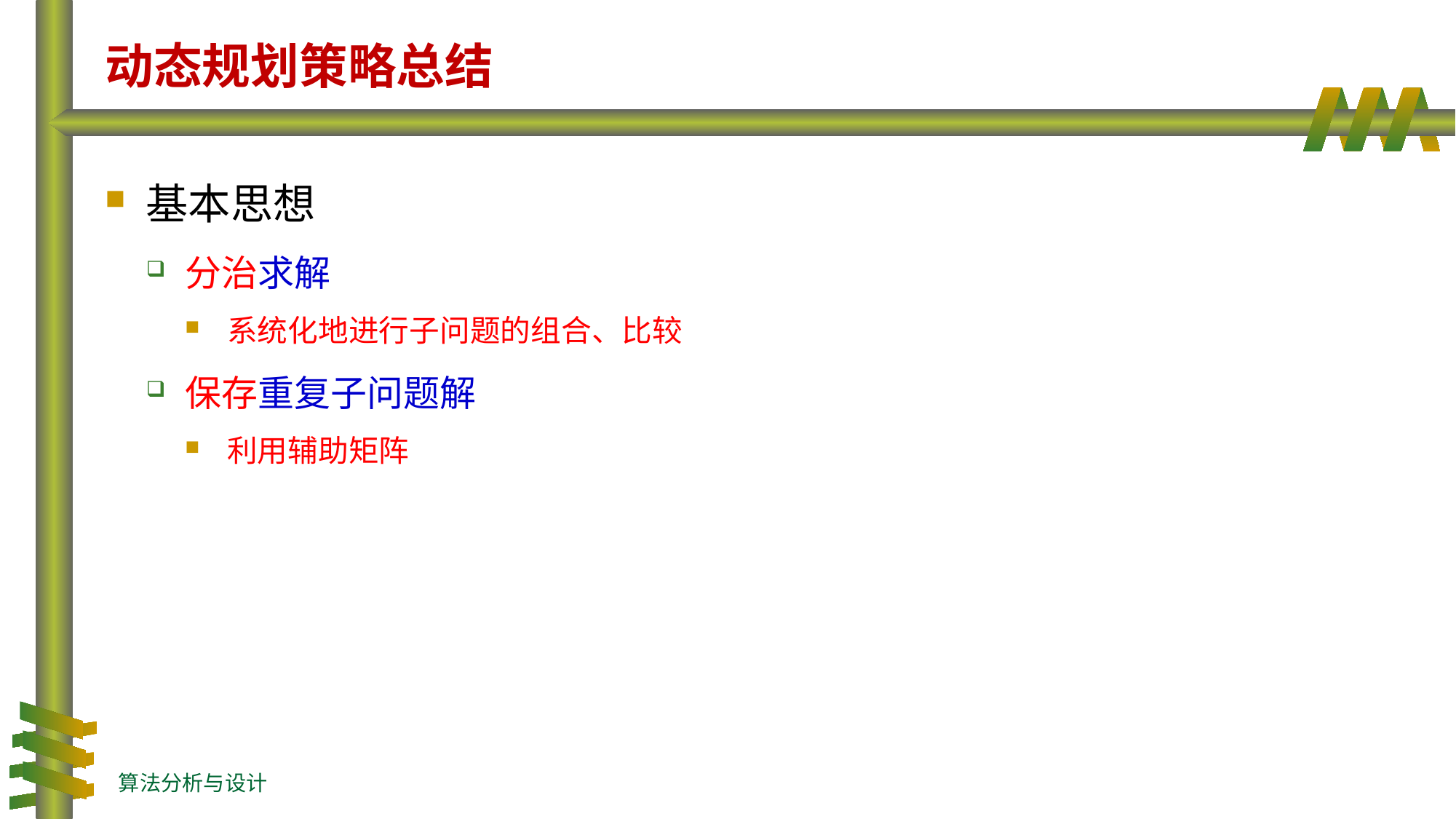

# 动态规划策略总结
基本思想
分治求解
系统化地进行子问题的组合、比较
保存重复子问题解
利用辅助矩阵
算法分析与设计